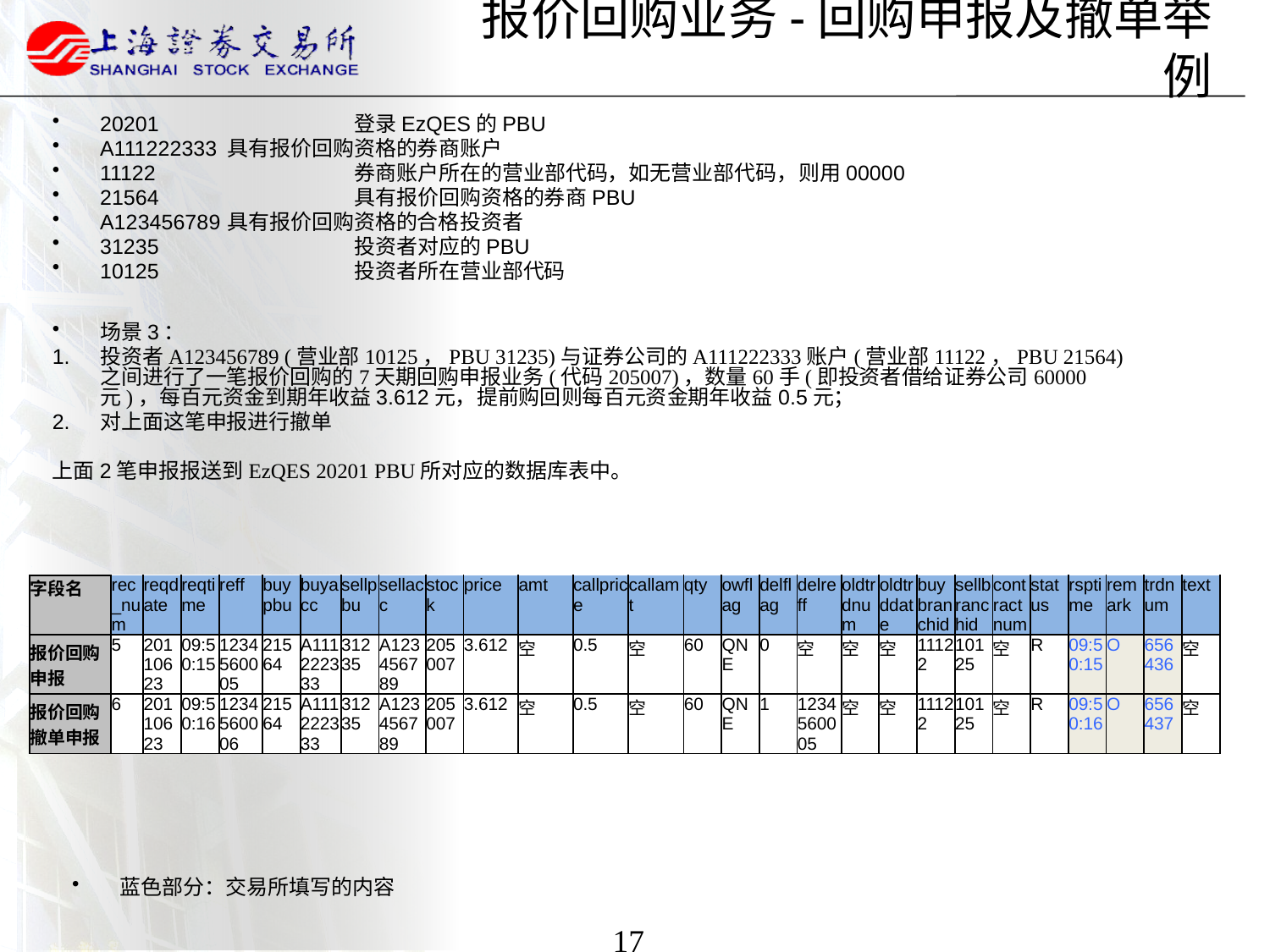

# 报价回购业务-回购申报及撤单举例
20201		登录EzQES的PBU
A111222333	具有报价回购资格的券商账户
11122		券商账户所在的营业部代码，如无营业部代码，则用00000
21564		具有报价回购资格的券商PBU
A123456789	具有报价回购资格的合格投资者
31235		投资者对应的PBU
10125		投资者所在营业部代码

场景3：
投资者A123456789 (营业部10125，PBU 31235)与证券公司的A111222333账户(营业部11122，PBU 21564)之间进行了一笔报价回购的7天期回购申报业务(代码205007)，数量60手(即投资者借给证券公司60000元)，每百元资金到期年收益3.612元，提前购回则每百元资金期年收益0.5元；
对上面这笔申报进行撤单

上面2笔申报报送到EzQES 20201 PBU所对应的数据库表中。
| 字段名 | rec\_num | reqdate | reqtime | reff | buypbu | buyacc | sellpbu | sellacc | stock | price | amt | callprice | callamt | qty | owflag | delflag | delreff | oldtrdnum | oldtrddate | buybranchid | sellbranchid | contractnum | status | rsptime | remark | trdnum | text |
| --- | --- | --- | --- | --- | --- | --- | --- | --- | --- | --- | --- | --- | --- | --- | --- | --- | --- | --- | --- | --- | --- | --- | --- | --- | --- | --- | --- |
| 报价回购申报 | 5 | 20110623 | 09:50:15 | 1234560005 | 21564 | A111222333 | 31235 | A123456789 | 205007 | 3.612 | 空 | 0.5 | 空 | 60 | QNE | 0 | 空 | 空 | 空 | 11122 | 10125 | 空 | R | 09:50:15 | O | 656436 | 空 |
| 报价回购撤单申报 | 6 | 20110623 | 09:50:16 | 1234560006 | 21564 | A111222333 | 31235 | A123456789 | 205007 | 3.612 | 空 | 0.5 | 空 | 60 | QNE | 1 | 1234560005 | 空 | 空 | 11122 | 10125 | 空 | R | 09:50:16 | O | 656437 | 空 |
蓝色部分：交易所填写的内容
17